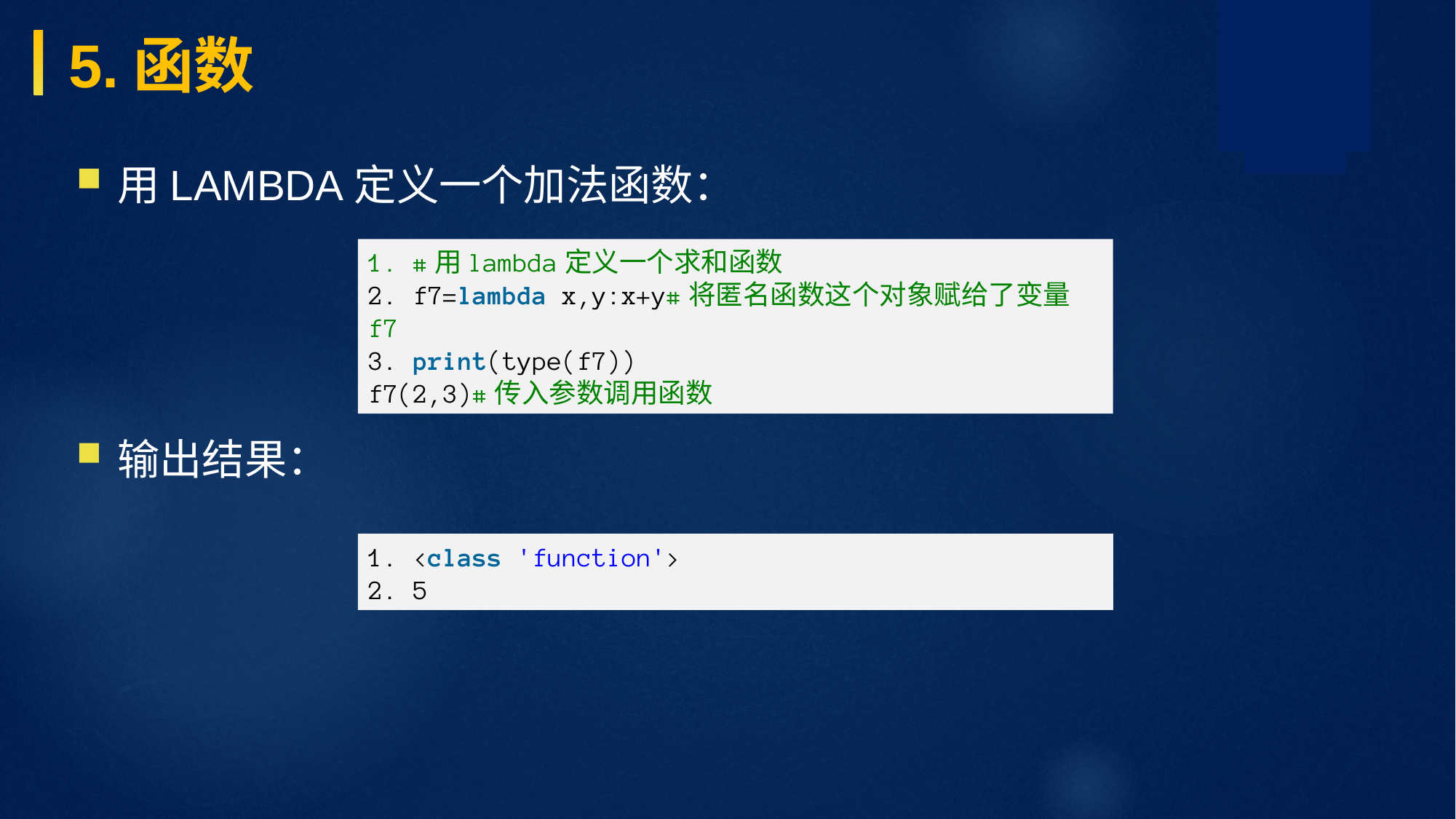

5.函数
用lambda定义一个加法函数：

输出结果：

1. #用lambda定义一个求和函数    2. f7=lambda x,y:x+y#将匿名函数这个对象赋给了变量f7    3. print(type(f7))    f7(2,3)#传入参数调用函数
1. <class 'function'>    2. 5